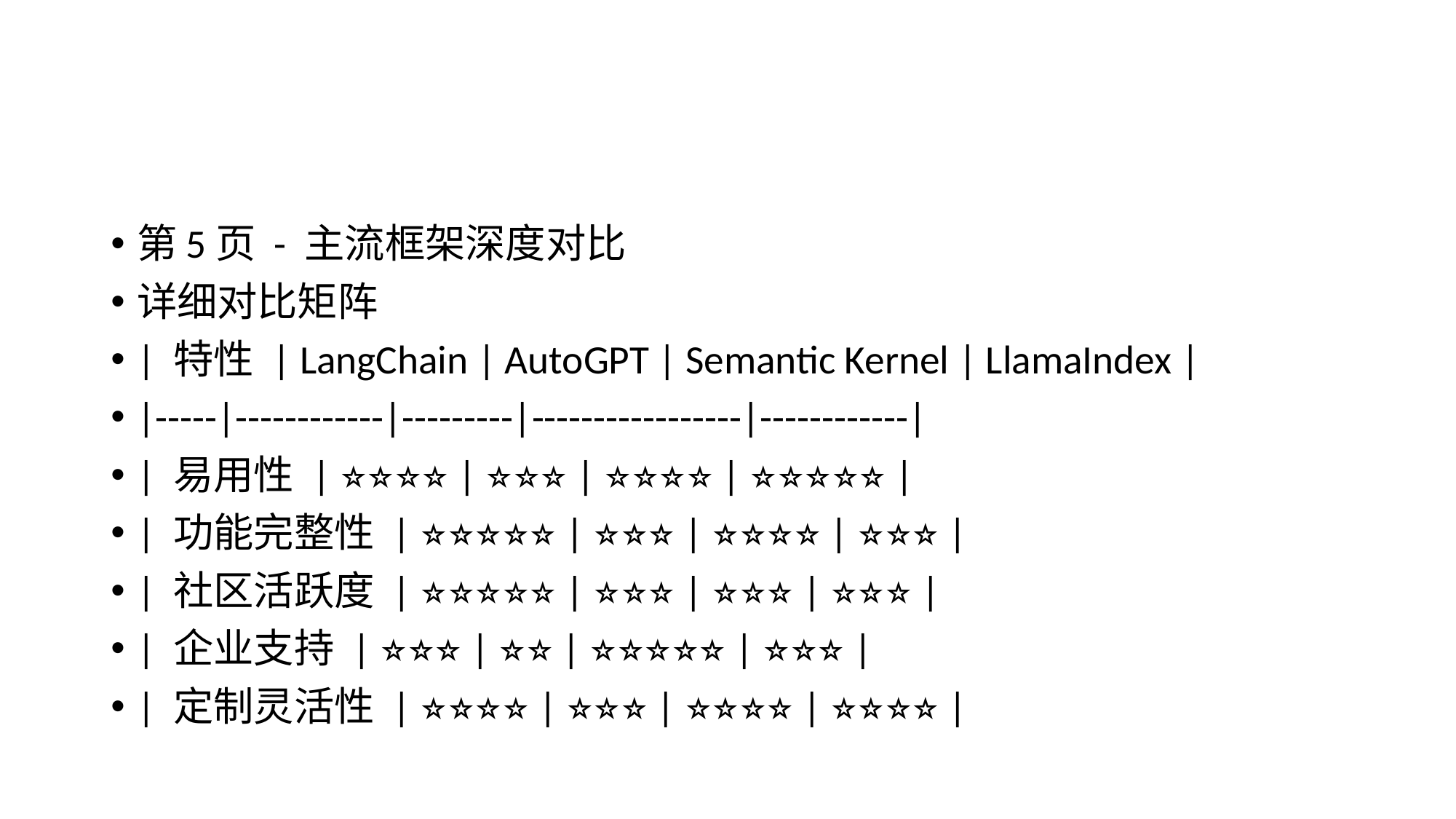

#
第5页 - 主流框架深度对比
详细对比矩阵
| 特性 | LangChain | AutoGPT | Semantic Kernel | LlamaIndex |
|-----|------------|---------|-----------------|------------|
| 易用性 | ⭐⭐⭐⭐ | ⭐⭐⭐ | ⭐⭐⭐⭐ | ⭐⭐⭐⭐⭐ |
| 功能完整性 | ⭐⭐⭐⭐⭐ | ⭐⭐⭐ | ⭐⭐⭐⭐ | ⭐⭐⭐ |
| 社区活跃度 | ⭐⭐⭐⭐⭐ | ⭐⭐⭐ | ⭐⭐⭐ | ⭐⭐⭐ |
| 企业支持 | ⭐⭐⭐ | ⭐⭐ | ⭐⭐⭐⭐⭐ | ⭐⭐⭐ |
| 定制灵活性 | ⭐⭐⭐⭐ | ⭐⭐⭐ | ⭐⭐⭐⭐ | ⭐⭐⭐⭐ |